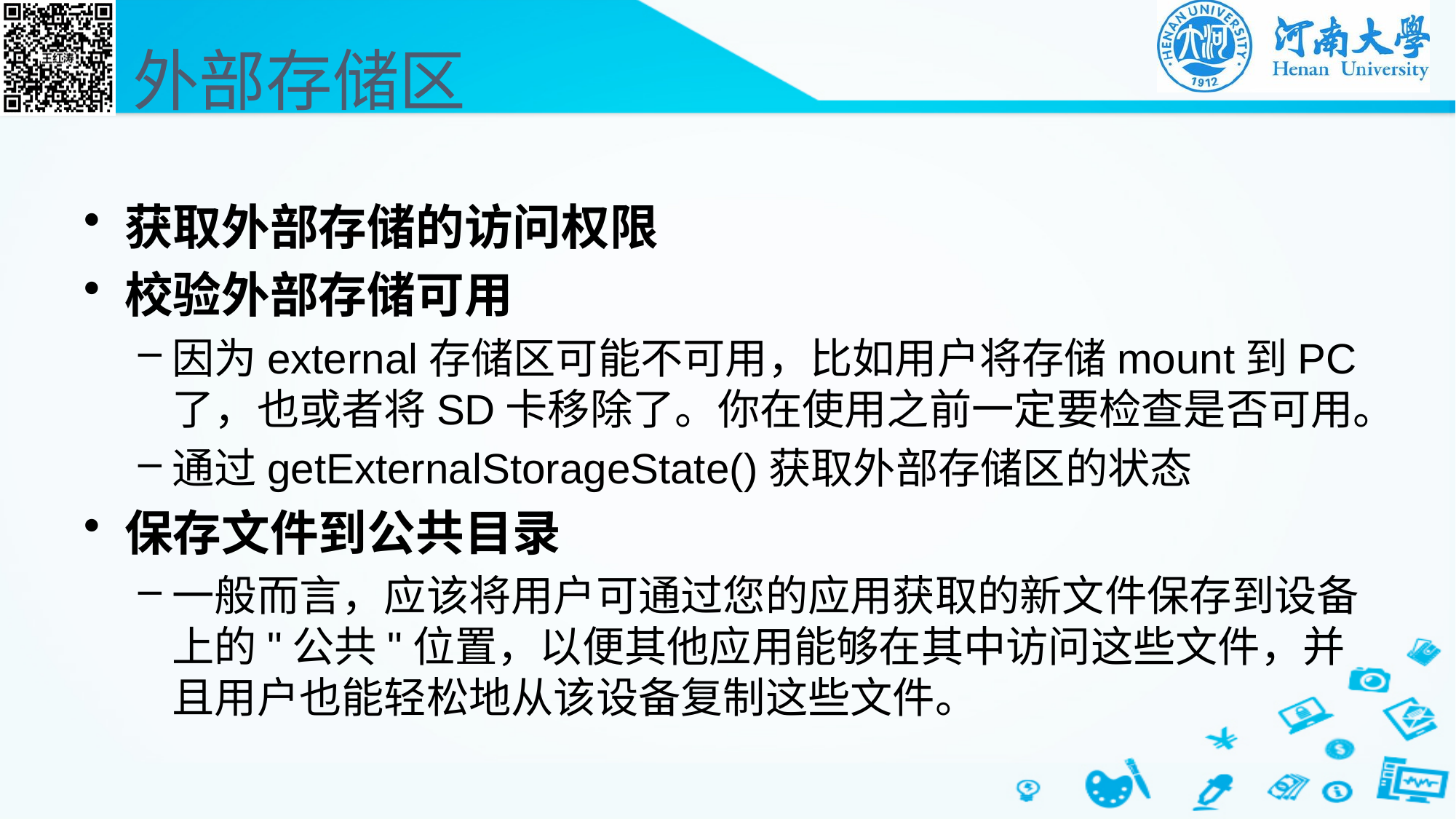

# 外部存储区
获取外部存储的访问权限
校验外部存储可用
因为external存储区可能不可用，比如用户将存储mount到PC了，也或者将SD卡移除了。你在使用之前一定要检查是否可用。
通过getExternalStorageState()获取外部存储区的状态
保存文件到公共目录
一般而言，应该将用户可通过您的应用获取的新文件保存到设备上的"公共"位置，以便其他应用能够在其中访问这些文件，并且用户也能轻松地从该设备复制这些文件。